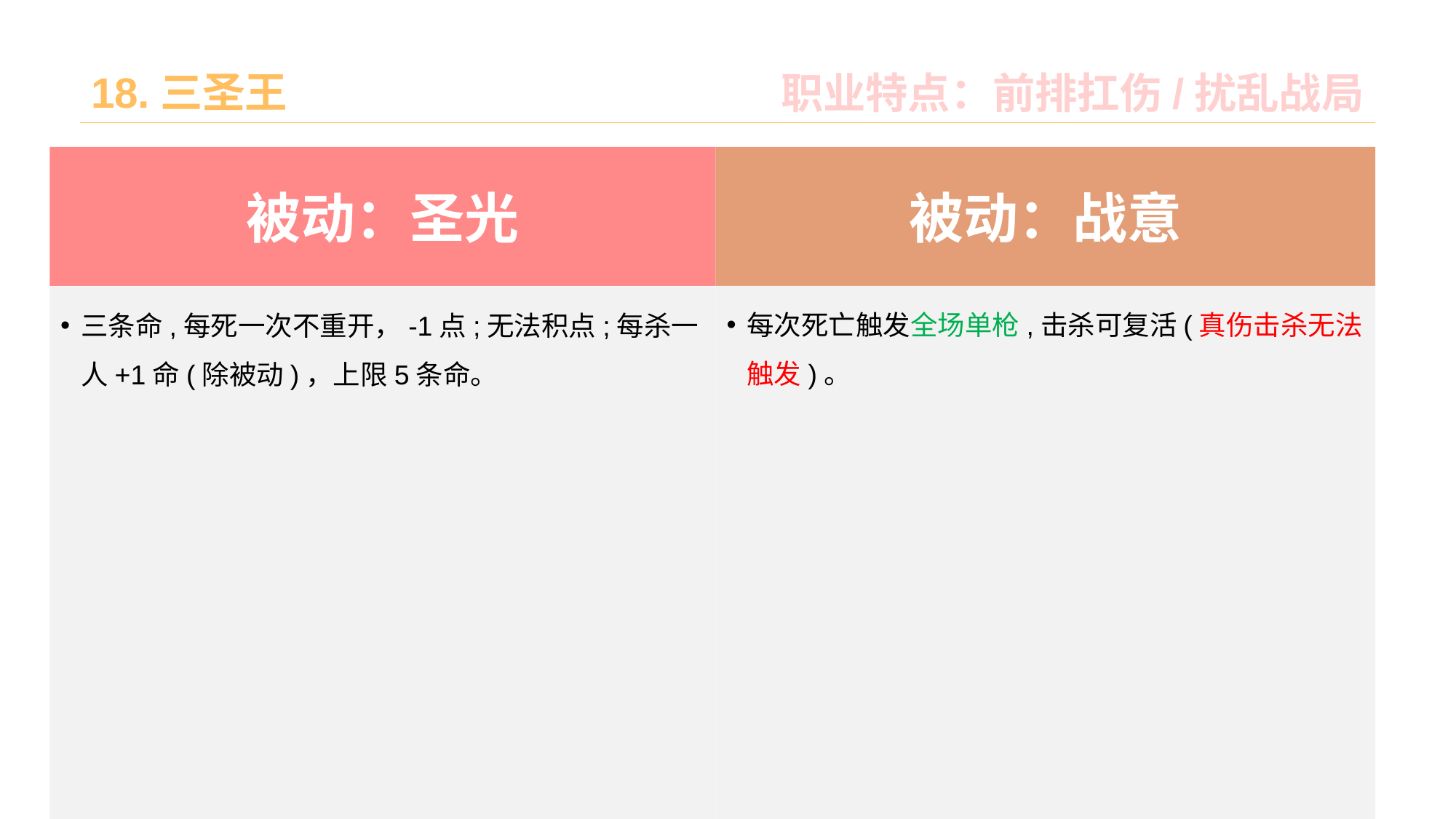

# 18.三圣王
职业特点：前排扛伤/扰乱战局
被动：战意
被动：圣光
每次死亡触发全场单枪,击杀可复活(真伤击杀无法触发)。
三条命,每死一次不重开，-1点;无法积点;每杀一人+1命(除被动)，上限5条命。